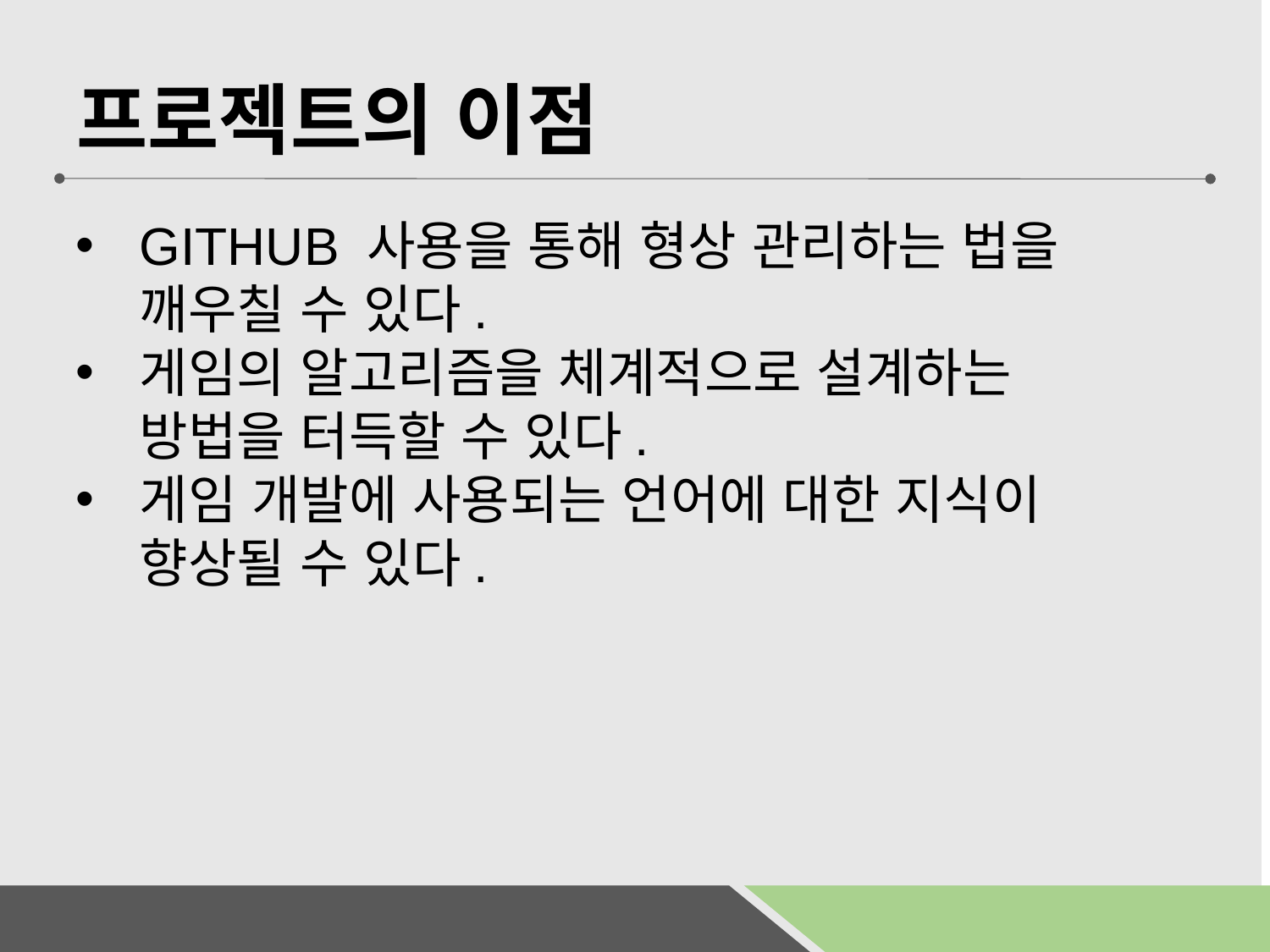

프로젝트의 이점
GITHUB 사용을 통해 형상 관리하는 법을 깨우칠 수 있다.
게임의 알고리즘을 체계적으로 설계하는 방법을 터득할 수 있다.
게임 개발에 사용되는 언어에 대한 지식이 향상될 수 있다.